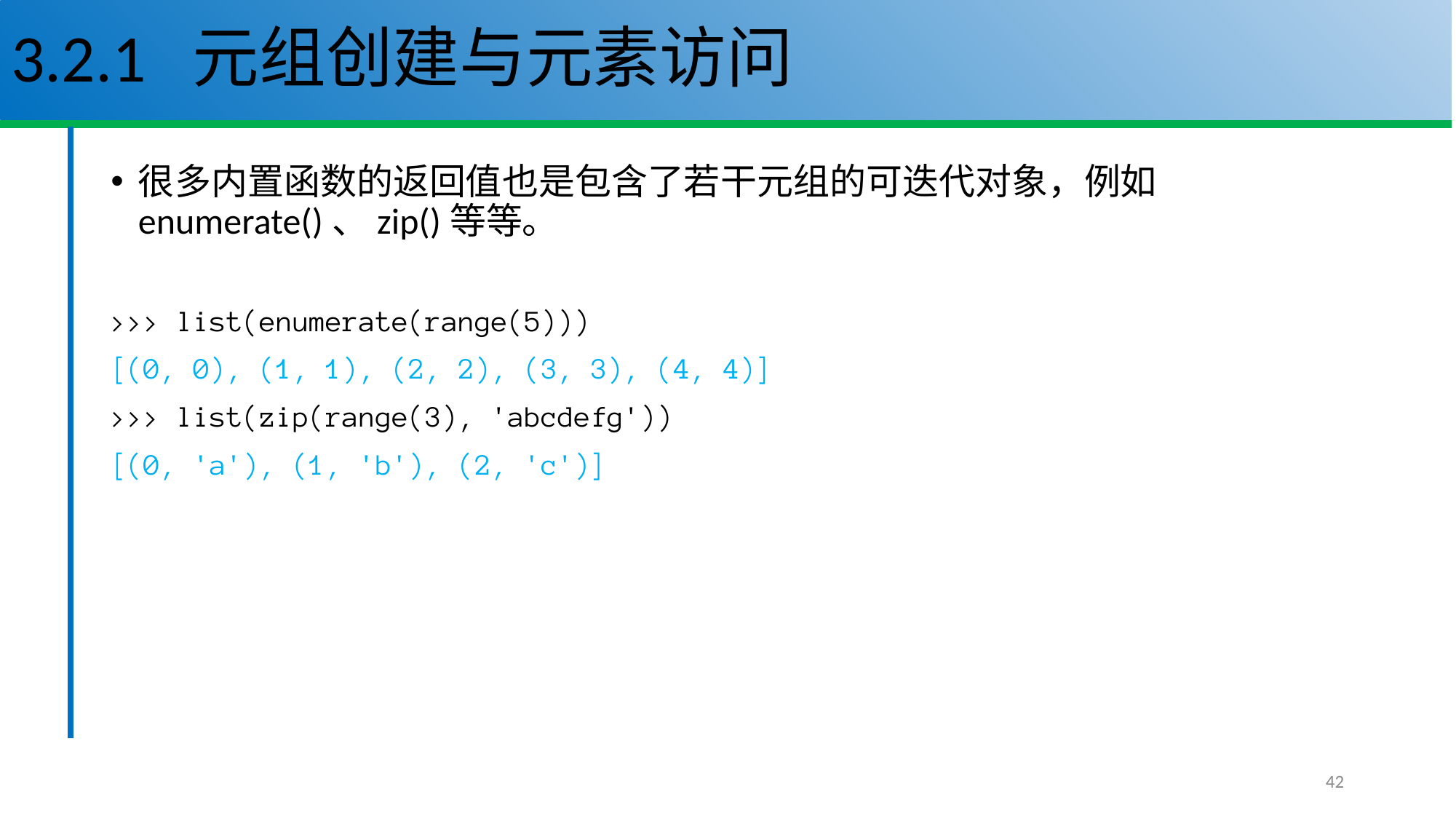

# 3.2.1  元组创建与元素访问
很多内置函数的返回值也是包含了若干元组的可迭代对象，例如enumerate()、zip()等等。

>>> list(enumerate(range(5)))
[(0, 0), (1, 1), (2, 2), (3, 3), (4, 4)]
>>> list(zip(range(3), 'abcdefg'))
[(0, 'a'), (1, 'b'), (2, 'c')]
42